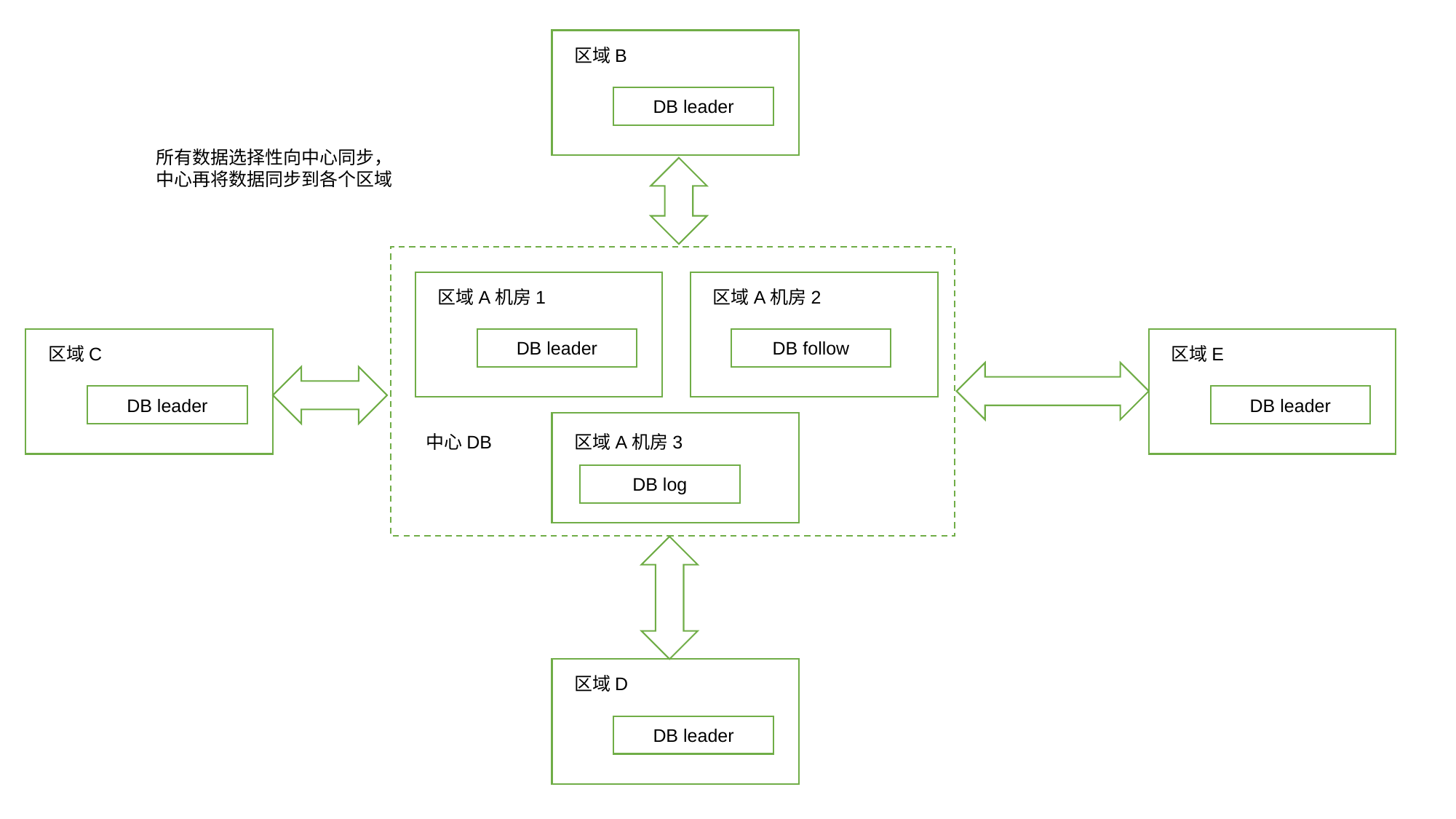

区域B
DB leader
所有数据选择性向中心同步，中心再将数据同步到各个区域

区域A机房1
区域A机房2

DB leader
DB follow

区域C
区域E

DB leader
DB leader

中心DB
区域A机房3
DB log

区域D
DB leader